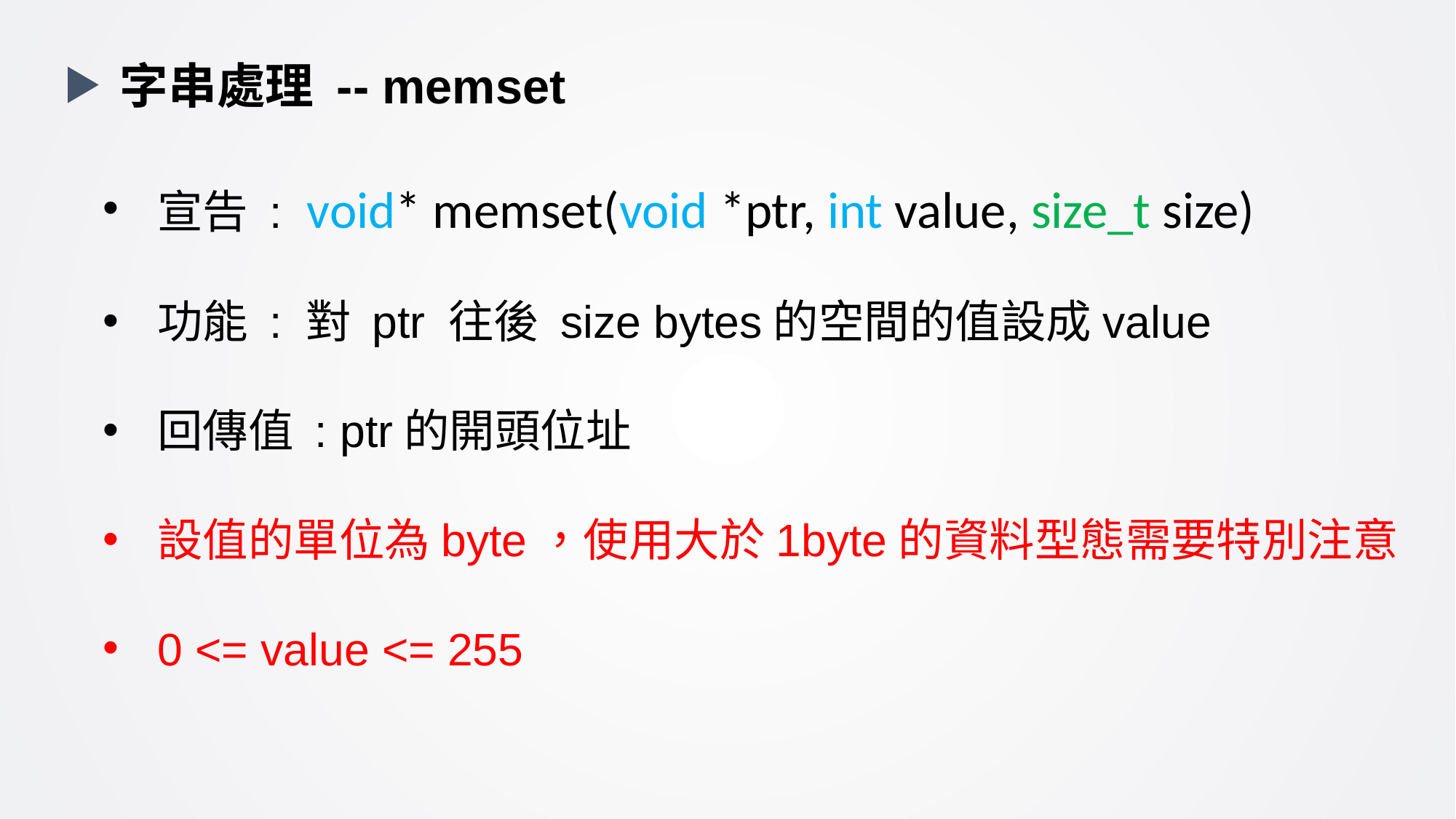

字串處理 -- memset

宣告 : void* memset(void *ptr, int value, size_t size)

功能 : 對 ptr 往後 size bytes的空間的值設成value

回傳值 : ptr的開頭位址

設值的單位為byte，使用大於1byte的資料型態需要特別注意

0 <= value <= 255